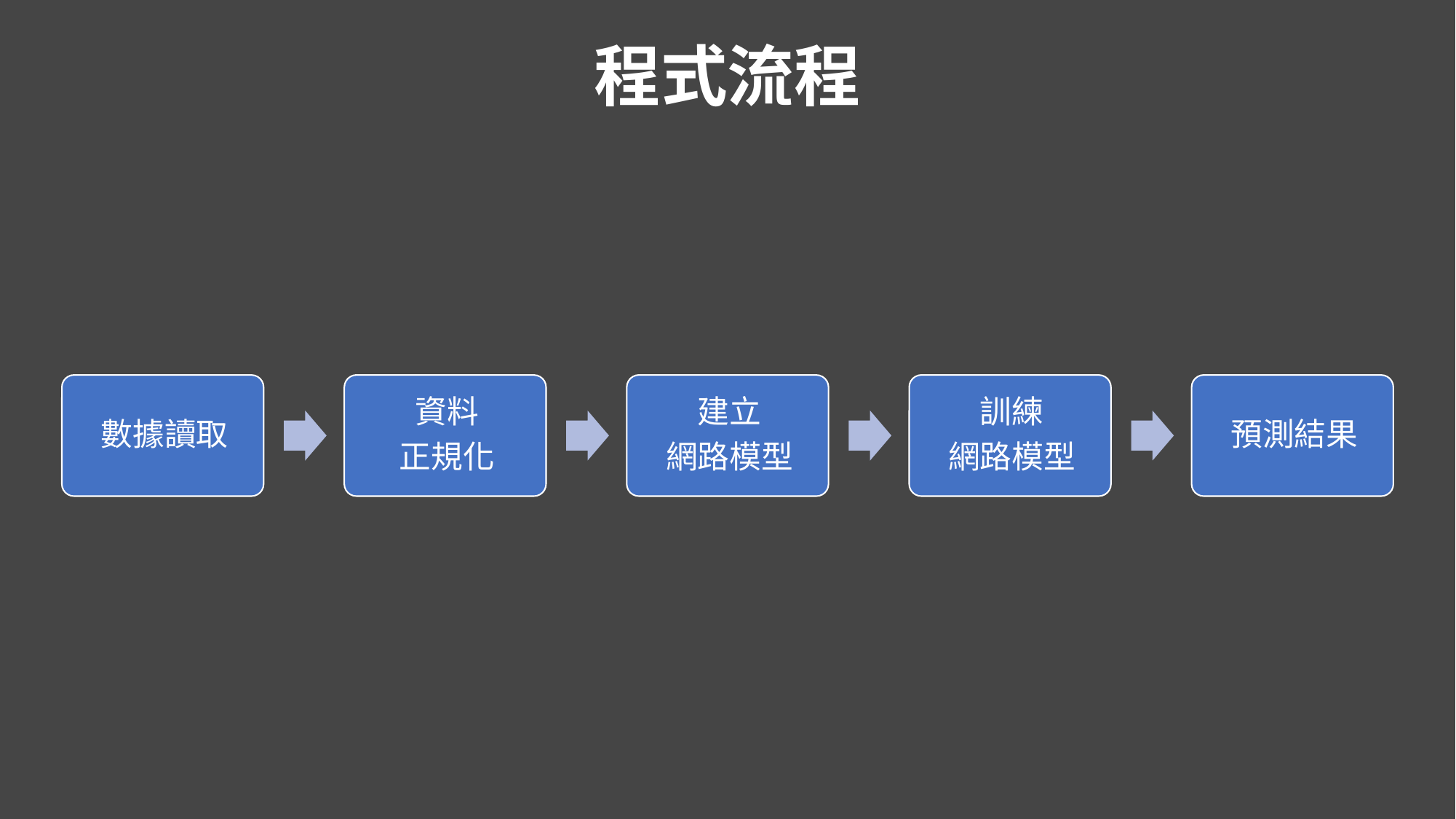

程式流程
數據讀取

資料
正規化

建立
網路模型

訓練
網路模型

預測結果